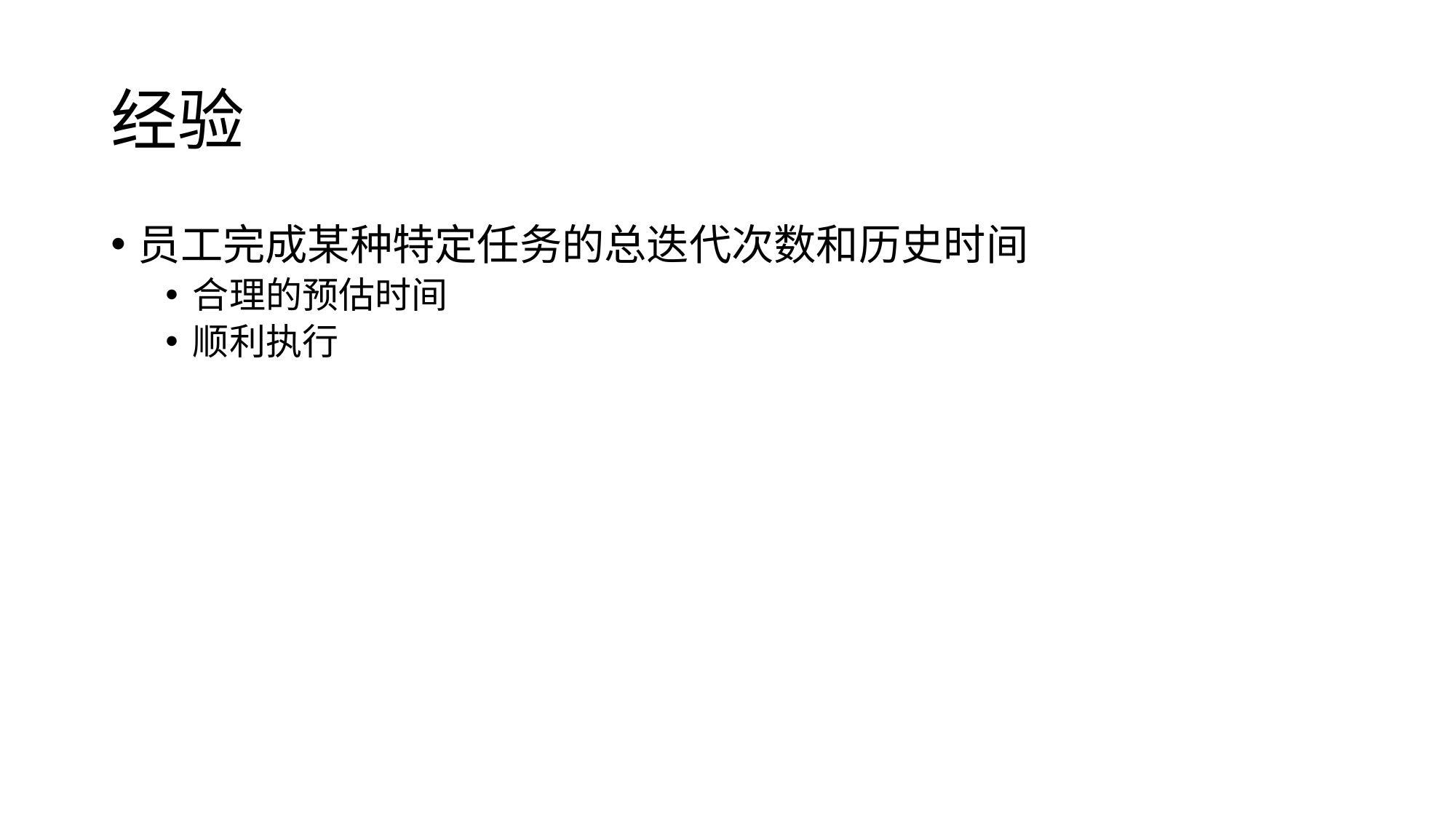

# 经验
员工完成某种特定任务的总迭代次数和历史时间
合理的预估时间
顺利执行